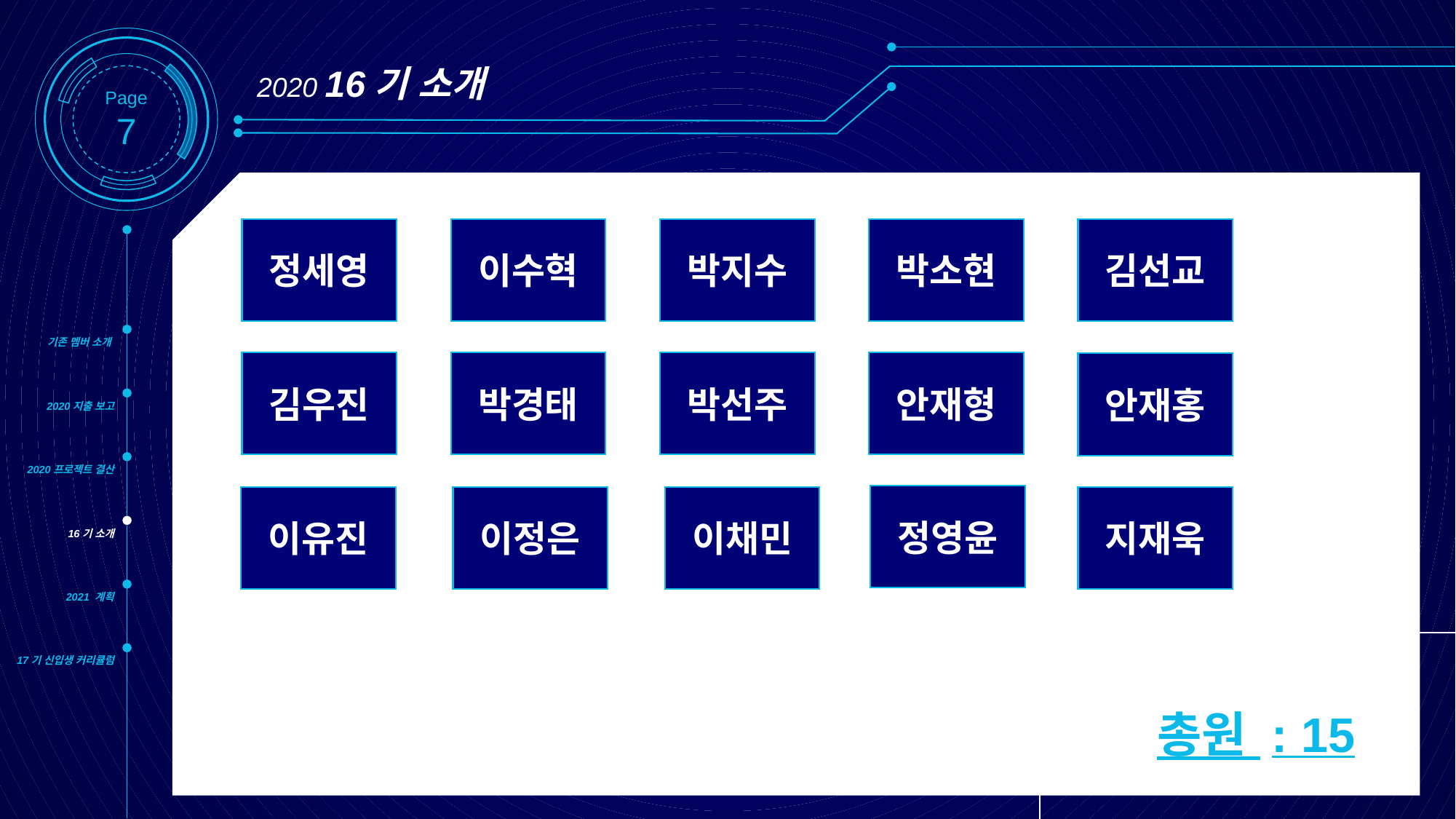

Page7
2020 16기 소개

정세영
이수혁
박지수
박소현
김선교
김우진
박경태
박선주
안재형
안재홍
정영윤
이유진
이정은
이채민
기존 멤버 소개
2020지출 보고
2020프로젝트 결산
16기 소개
2021 계획
17기 신입생 커리큘럼

지재욱

총원 : 15